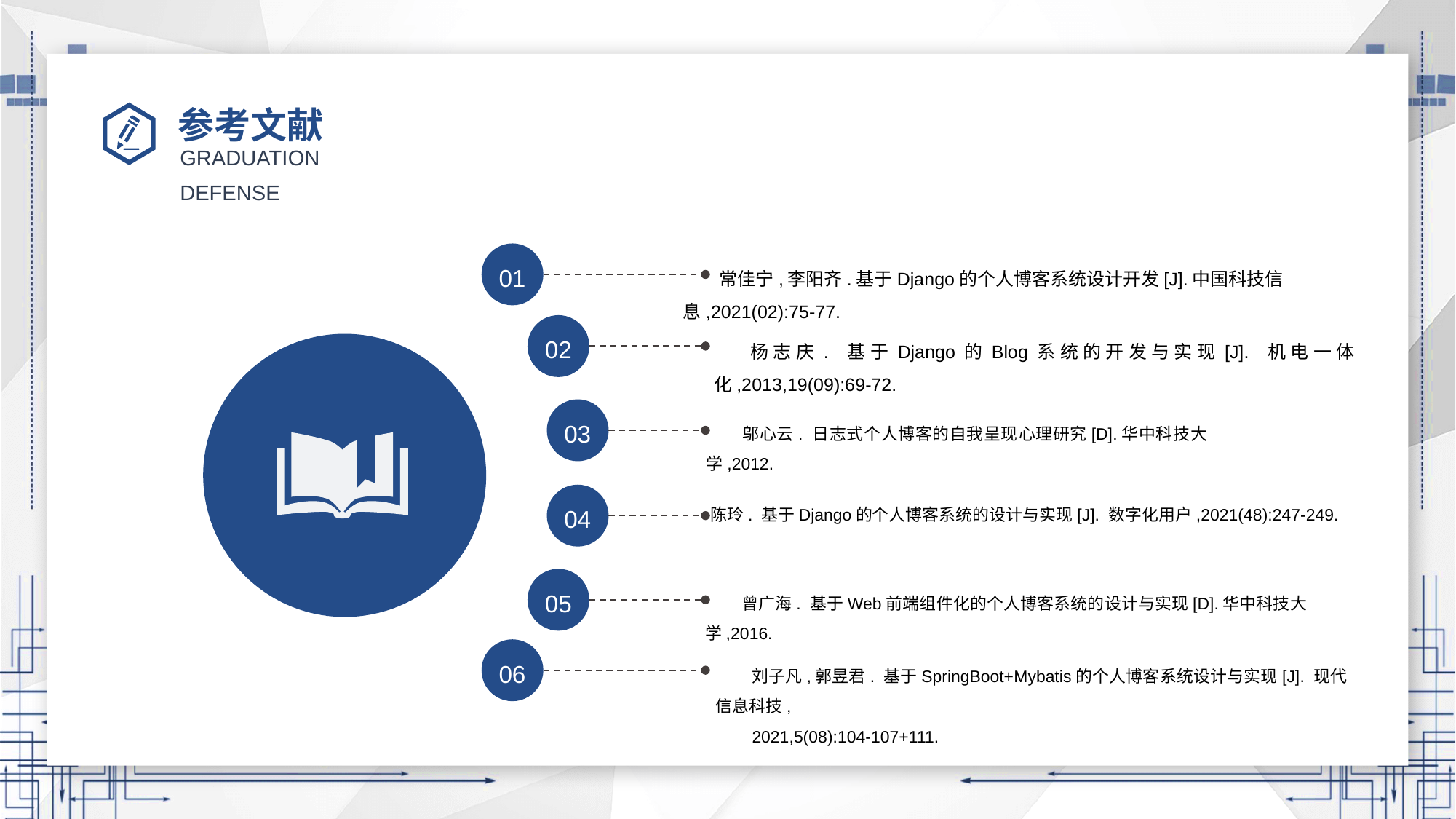

# 参考文献
01
常佳宁,李阳齐.基于Django的个人博客系统设计开发[J].中国科技信息,2021(02):75-77.
02
杨志庆. 基于Django的Blog系统的开发与实现[J]. 机电一体化,2013,19(09):69-72.

03
邬心云. 日志式个人博客的自我呈现心理研究[D].华中科技大学,2012.

04
陈玲. 基于Django的个人博客系统的设计与实现[J]. 数字化用户,2021(48):247-249.
05
曾广海. 基于Web前端组件化的个人博客系统的设计与实现[D].华中科技大学,2016.
06
刘子凡,郭昱君. 基于SpringBoot+Mybatis的个人博客系统设计与实现[J]. 现代信息科技,
2021,5(08):104-107+111.